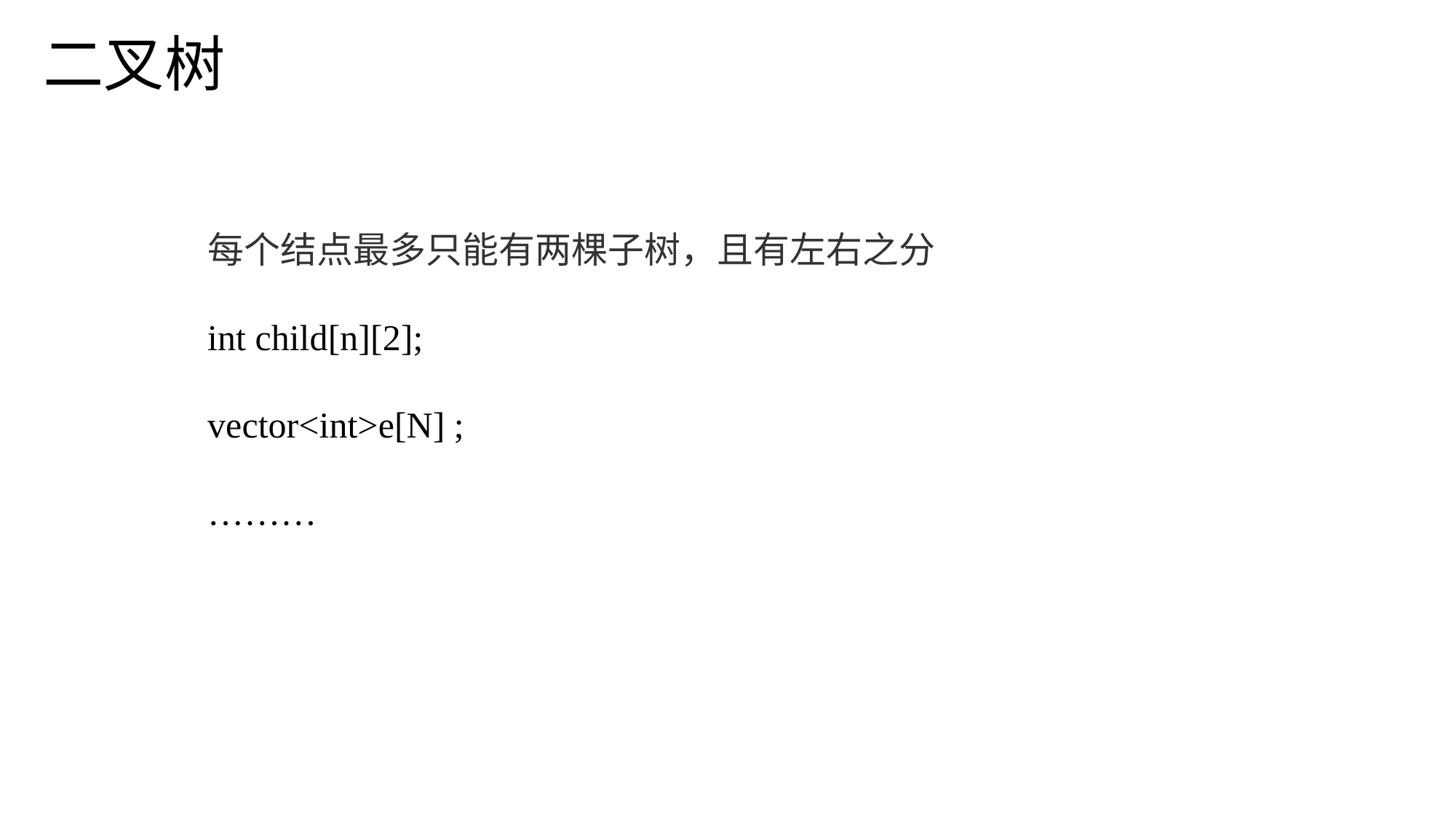

二叉树
每个结点最多只能有两棵子树，且有左右之分

int child[n][2];

vector<int>e[N] ;

………